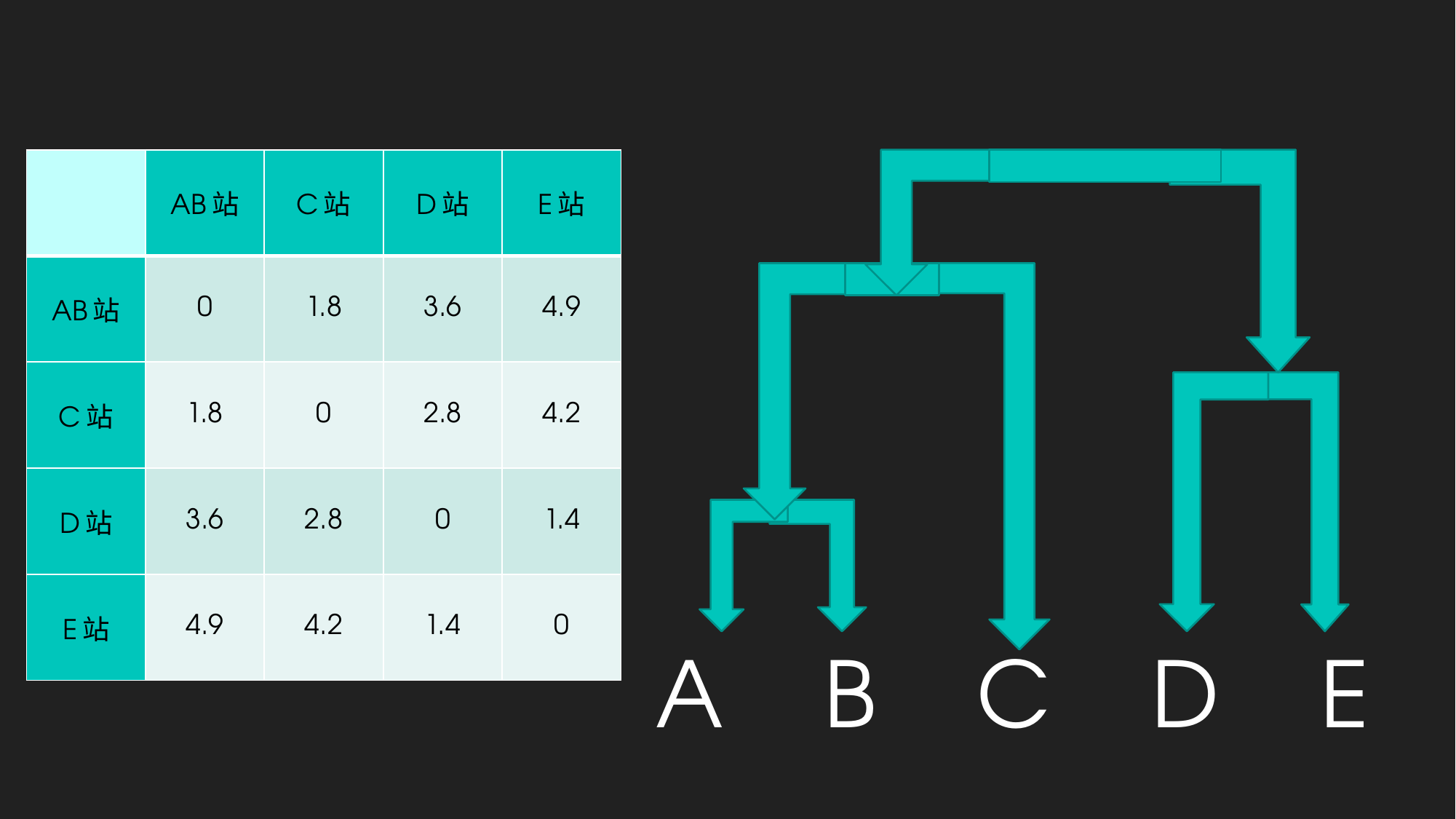

|  | AB站 | C站 | D站 | E站 |
| --- | --- | --- | --- | --- |
| AB站 | 0 | 1.8 | 3.6 | 4.9 |
| C站 | 1.8 | 0 | 2.8 | 4.2 |
| D站 | 3.6 | 2.8 | 0 | 1.4 |
| E站 | 4.9 | 4.2 | 1.4 | 0 |

A    B    C    D    E